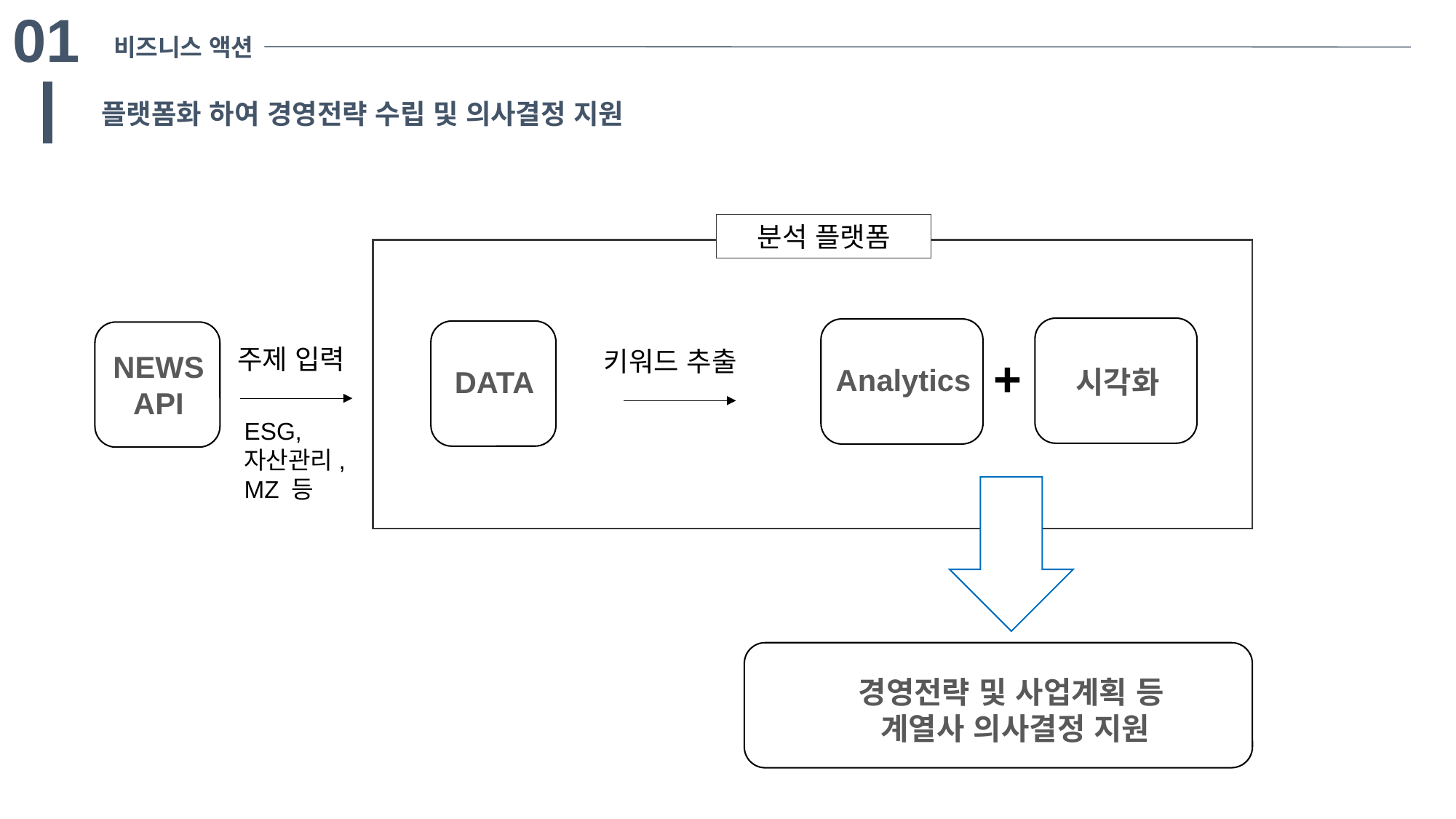

01
비즈니스 액션

플랫폼화 하여 경영전략 수립 및 의사결정 지원
분석 플랫폼

API

Analytics
API

DATA
API

NEWS
API
주제 입력
키워드 추출

Av

+
시각화
A겨PI
경영전략 및 사업계획 등
계열사 의사결정 지원
ESG,
자산관리,
MZ 등